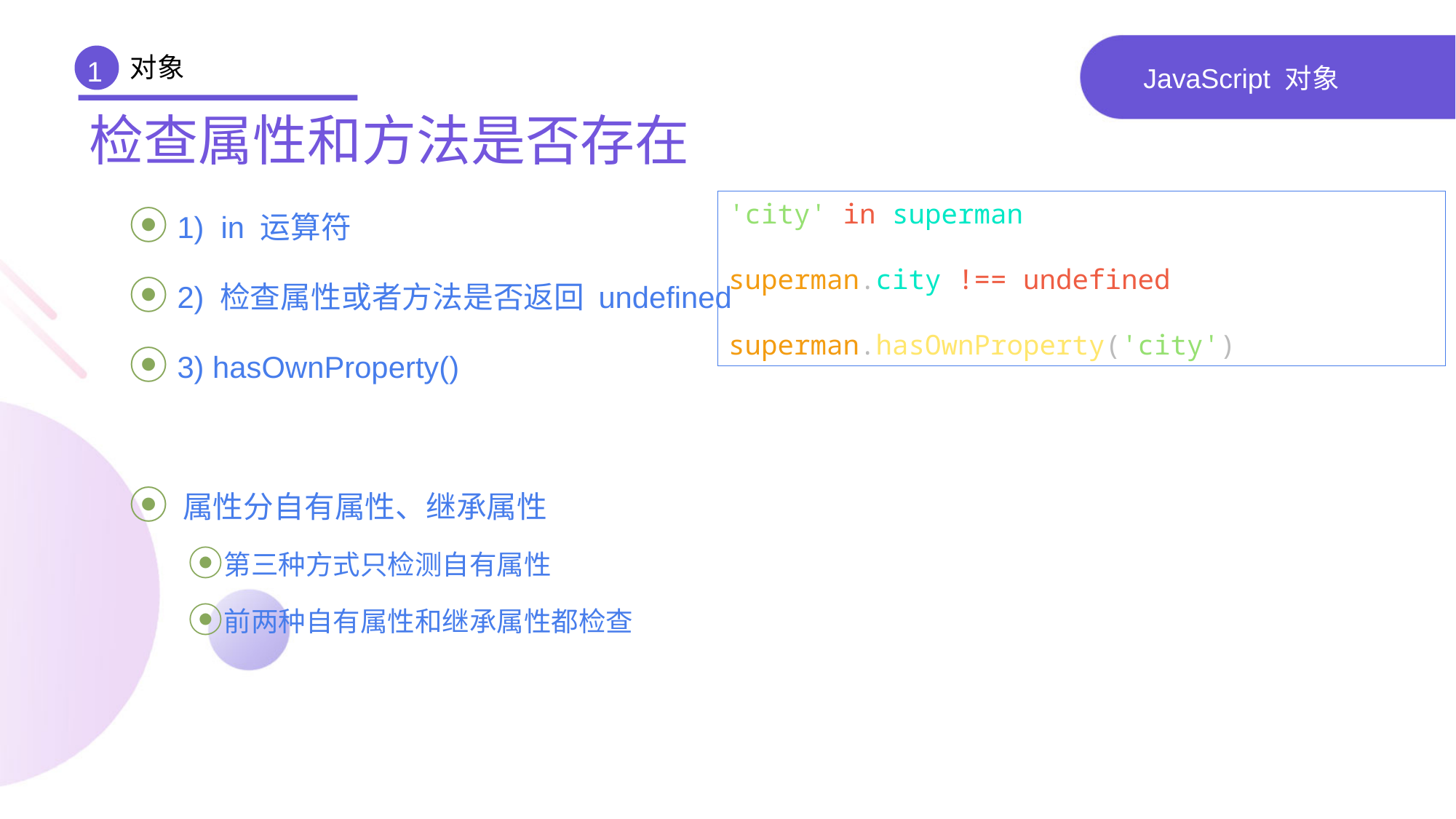

对象
1
# JavaScript 对象
检查属性和方法是否存在
 1)  in 运算符
 2) 检查属性或者方法是否返回 undefined
 3) hasOwnProperty()

 属性分自有属性、继承属性
第三种方式只检测自有属性
前两种自有属性和继承属性都检查
'city' in superman
superman.city !== undefined
superman.hasOwnProperty('city')